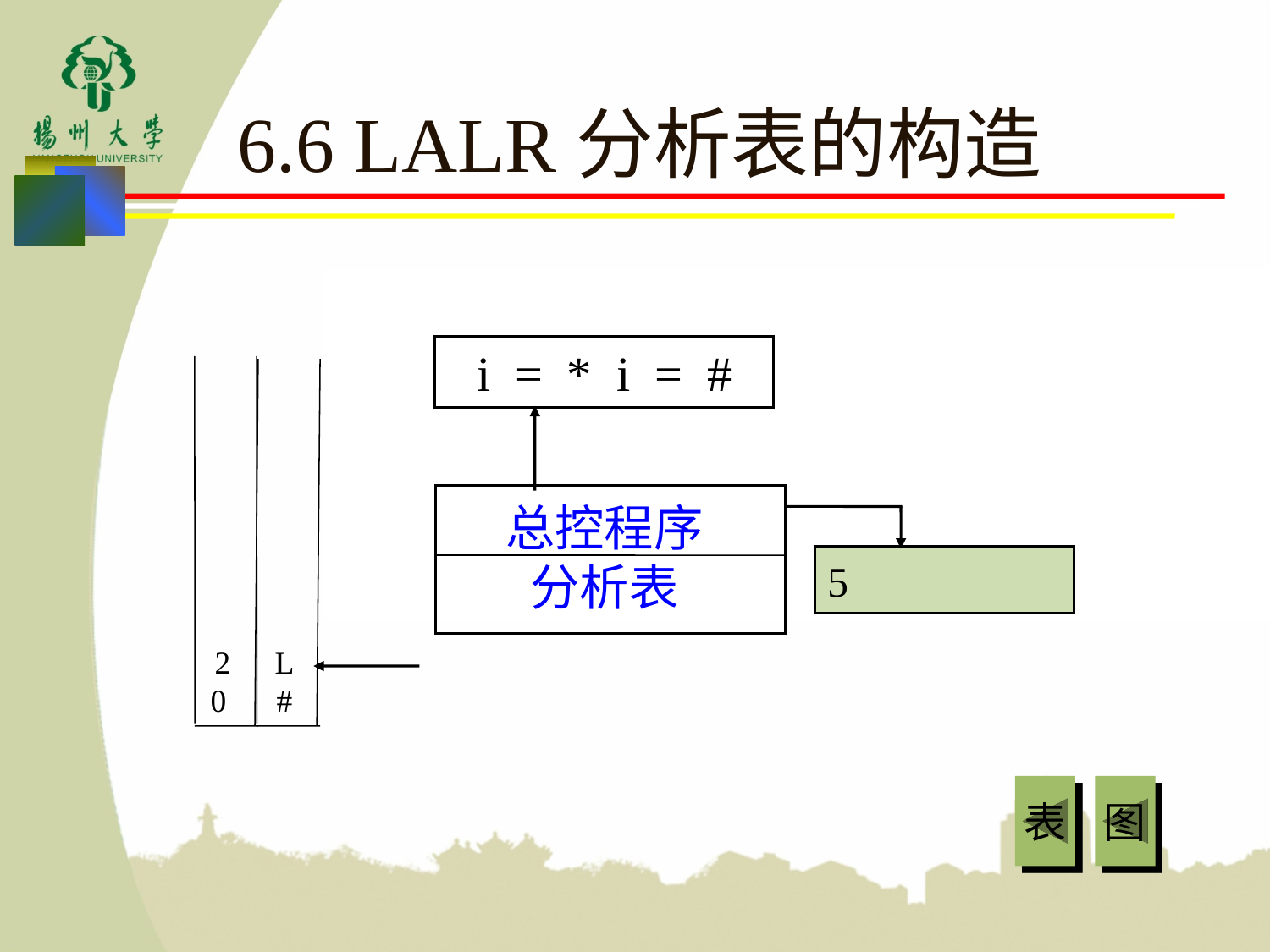

# 6.6 LALR分析表的构造
i  =  *  i  =  #

2
0

L
#

总控程序
分析表

5

表
图

127